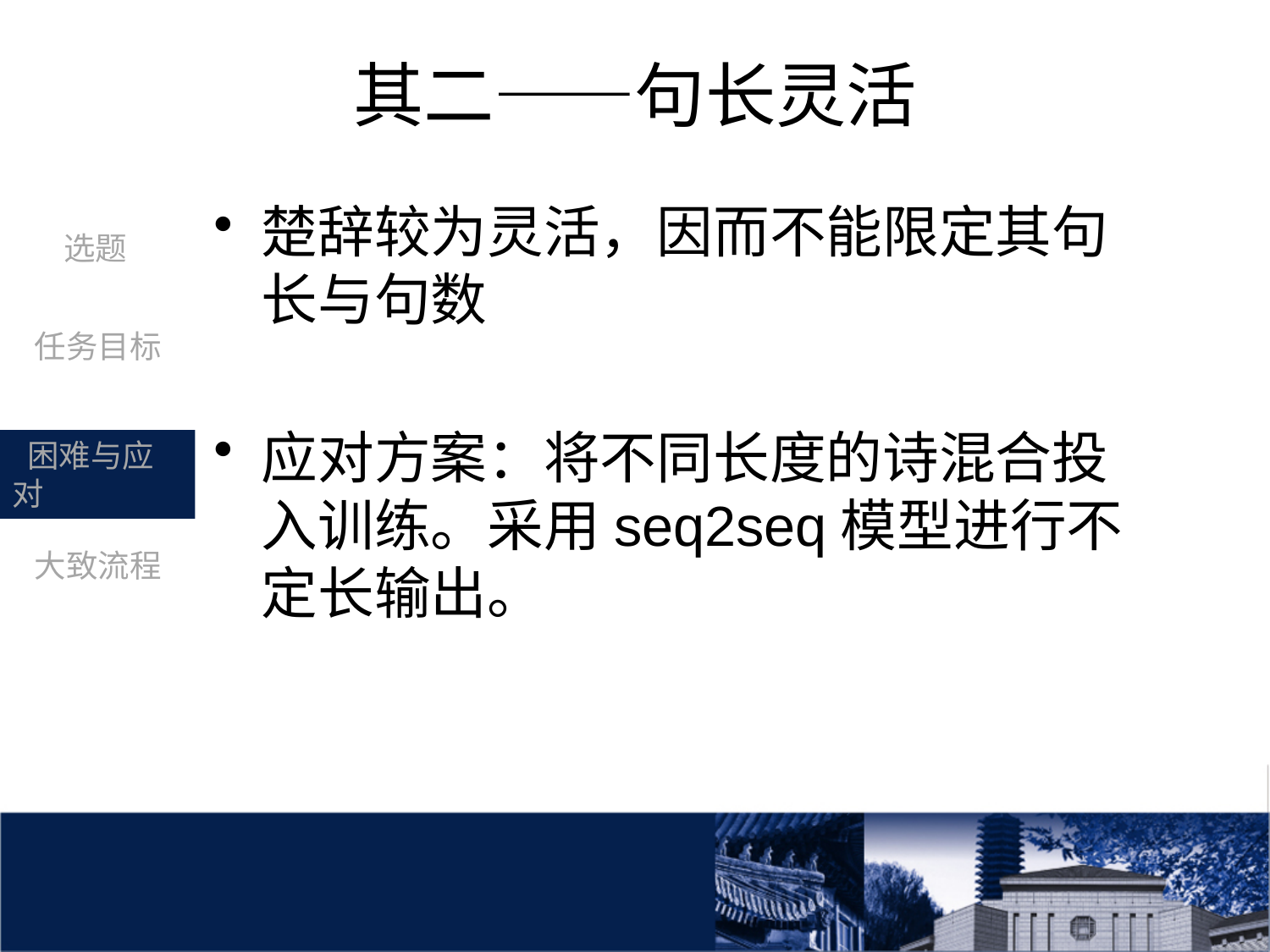

# 其二——句长灵活
楚辞较为灵活，因而不能限定其句长与句数

应对方案：将不同长度的诗混合投入训练。采用seq2seq模型进行不定长输出。
      选题
  任务目标
 困难与应对
  大致流程